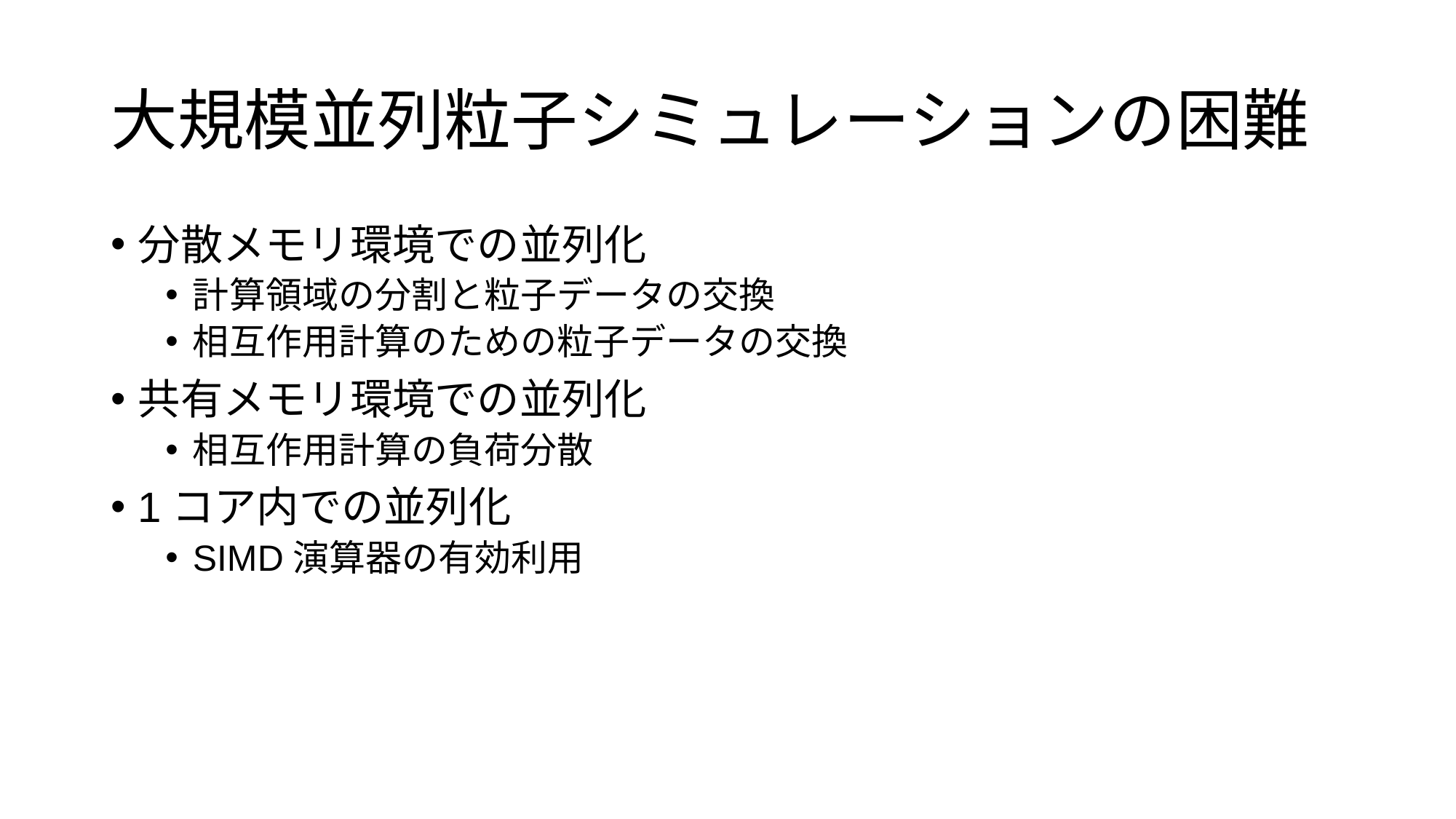

# 大規模並列粒子シミュレーションの困難
分散メモリ環境での並列化
計算領域の分割と粒子データの交換
相互作用計算のための粒子データの交換
共有メモリ環境での並列化
相互作用計算の負荷分散
1コア内での並列化
SIMD演算器の有効利用